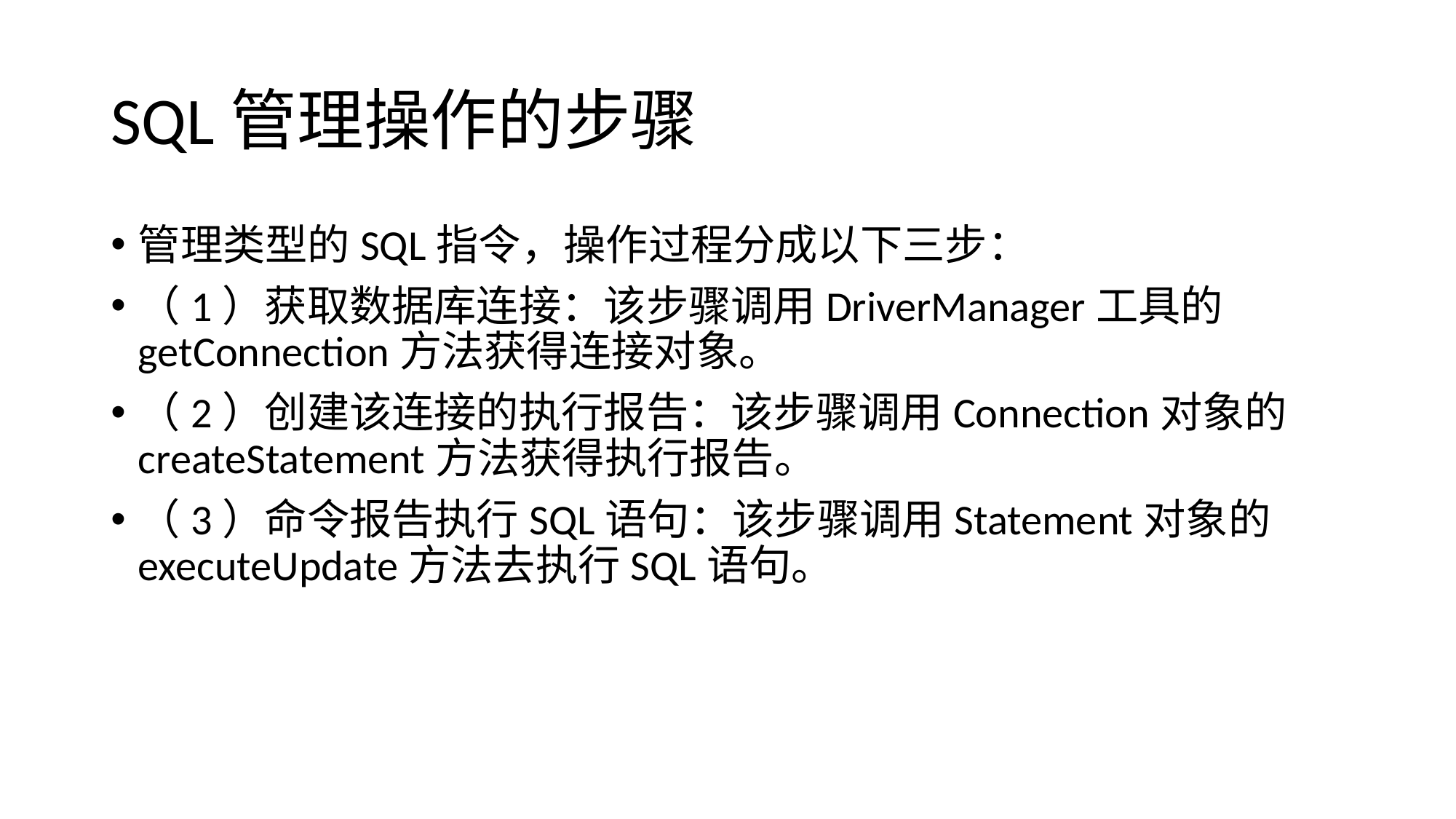

# SQL管理操作的步骤
管理类型的SQL指令，操作过程分成以下三步：
（1）获取数据库连接：该步骤调用DriverManager工具的getConnection方法获得连接对象。
（2）创建该连接的执行报告：该步骤调用Connection对象的createStatement方法获得执行报告。
（3）命令报告执行SQL语句：该步骤调用Statement对象的executeUpdate方法去执行SQL语句。